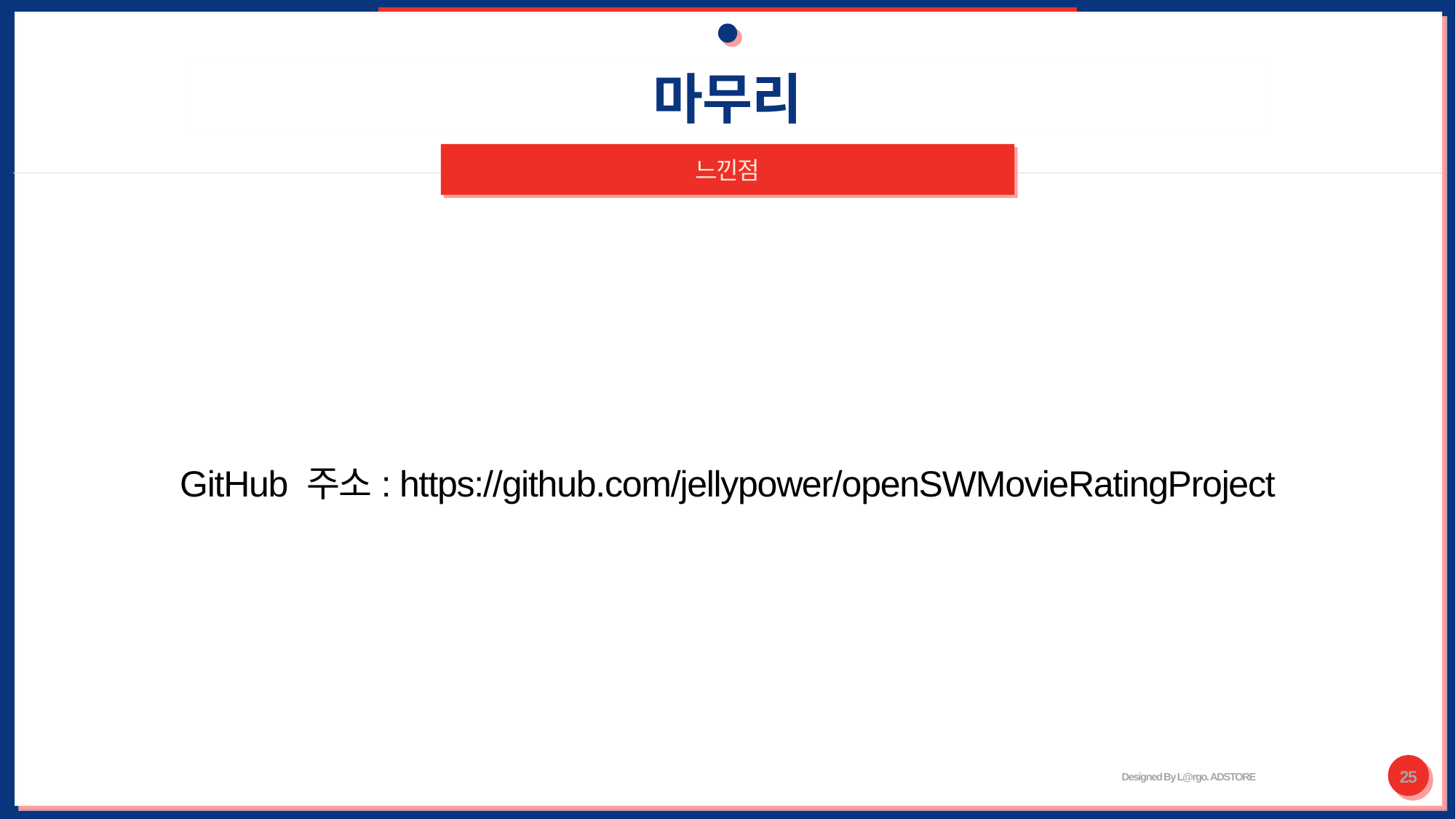

# 마무리
느낀점
GitHub 주소: https://github.com/jellypower/openSWMovieRatingProject
Designed By L@rgo. ADSTORE
25